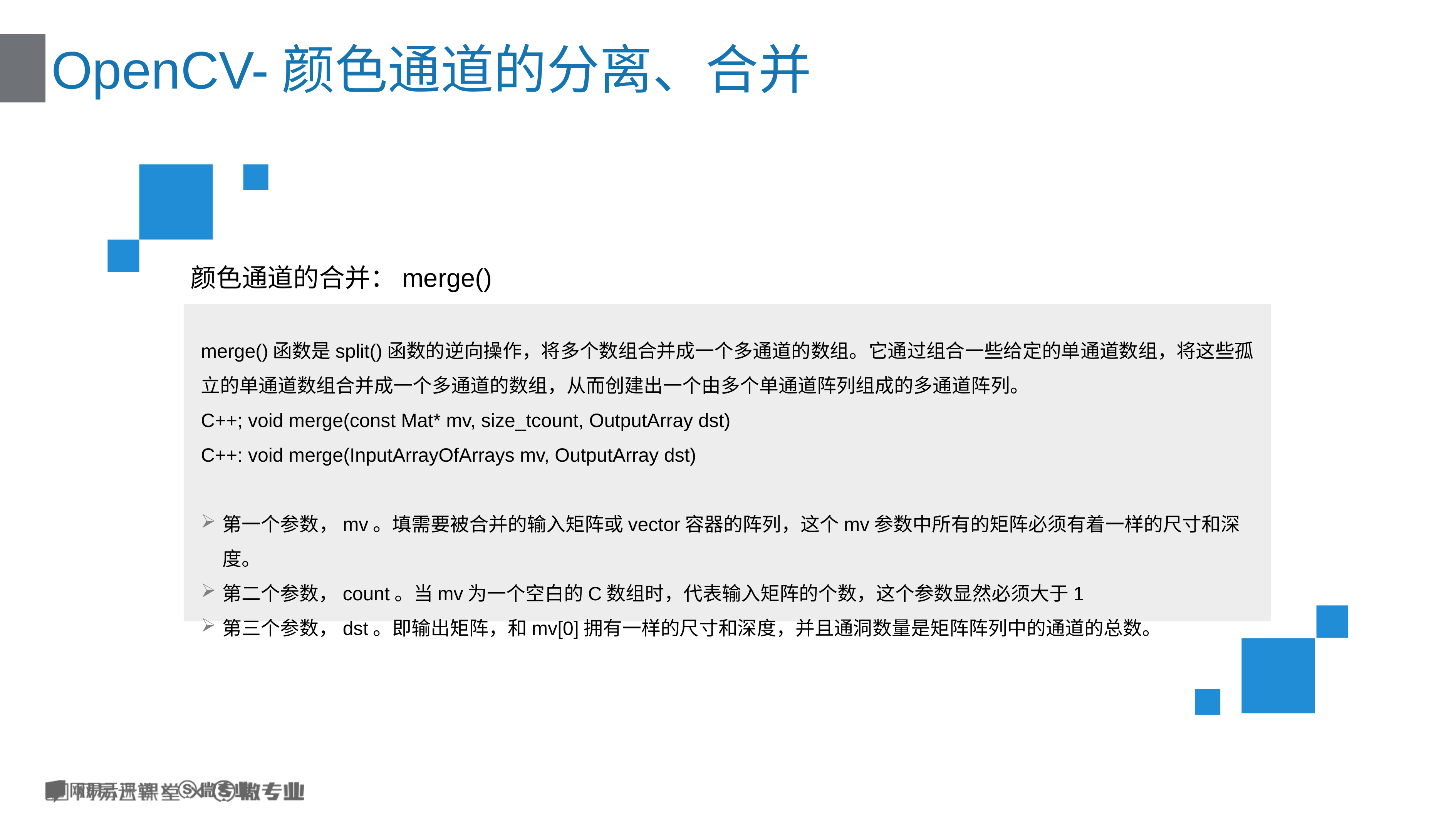

# OpenCV-颜色通道的分离、合并

颜色通道的合并：merge()

merge()函数是split()函数的逆向操作，将多个数组合并成一个多通道的数组。它通过组合一些给定的单通道数组，将这些孤立的单通道数组合并成一个多通道的数组，从而创建出一个由多个单通道阵列组成的多通道阵列。
C++; void merge(const Mat* mv, size_tcount, OutputArray dst)
C++: void merge(InputArrayOfArrays mv, OutputArray dst)

第一个参数，mv。填需要被合并的输入矩阵或vector容器的阵列，这个mv参数中所有的矩阵必须有着一样的尺寸和深度。
第二个参数，count。当mv为一个空白的C数组时，代表输入矩阵的个数，这个参数显然必须大于1
第三个参数，dst。即输出矩阵，和mv[0]拥有一样的尺寸和深度，并且通洞数量是矩阵阵列中的通道的总数。